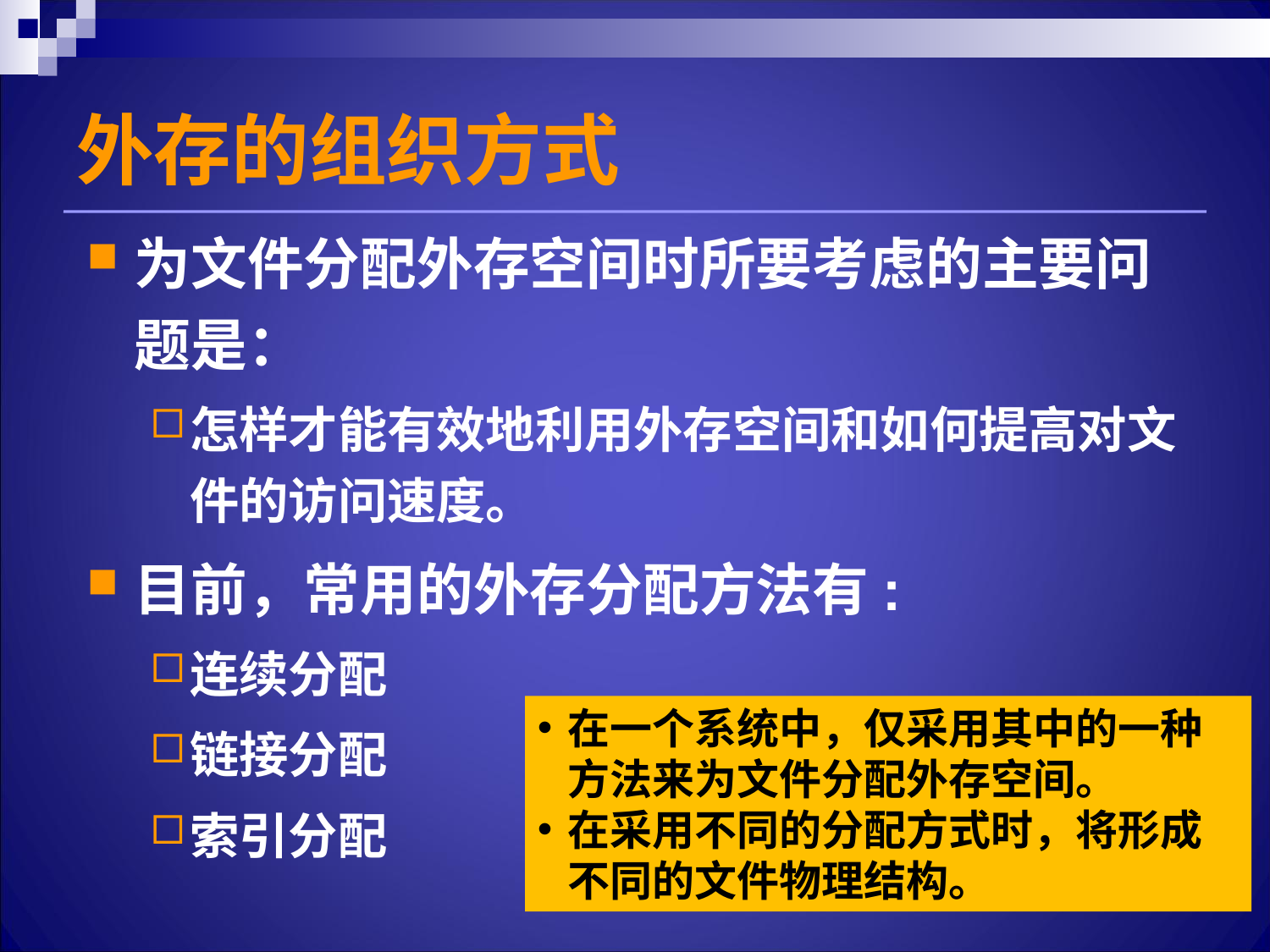

外存的组织方式
为文件分配外存空间时所要考虑的主要问题是：
怎样才能有效地利用外存空间和如何提高对文件的访问速度。
目前，常用的外存分配方法有:
连续分配
链接分配
索引分配
在一个系统中，仅采用其中的一种方法来为文件分配外存空间。
在采用不同的分配方式时，将形成不同的文件物理结构。